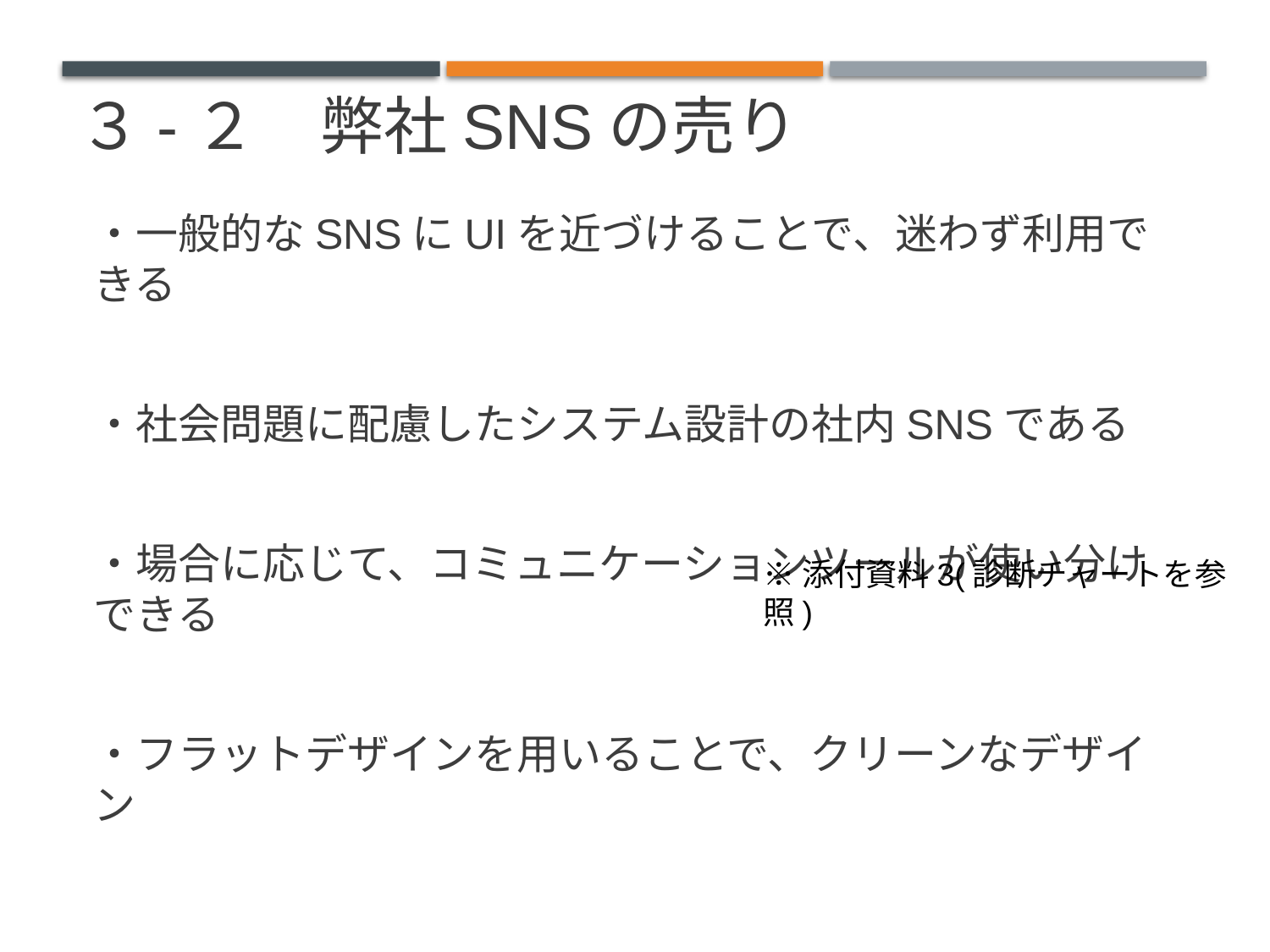

３-２　弊社SNSの売り
・一般的なSNSにUIを近づけることで、迷わず利用できる

・社会問題に配慮したシステム設計の社内SNSである

・場合に応じて、コミュニケーションツールが使い分けできる

・フラットデザインを用いることで、クリーンなデザイン
※添付資料3(診断チャートを参照)